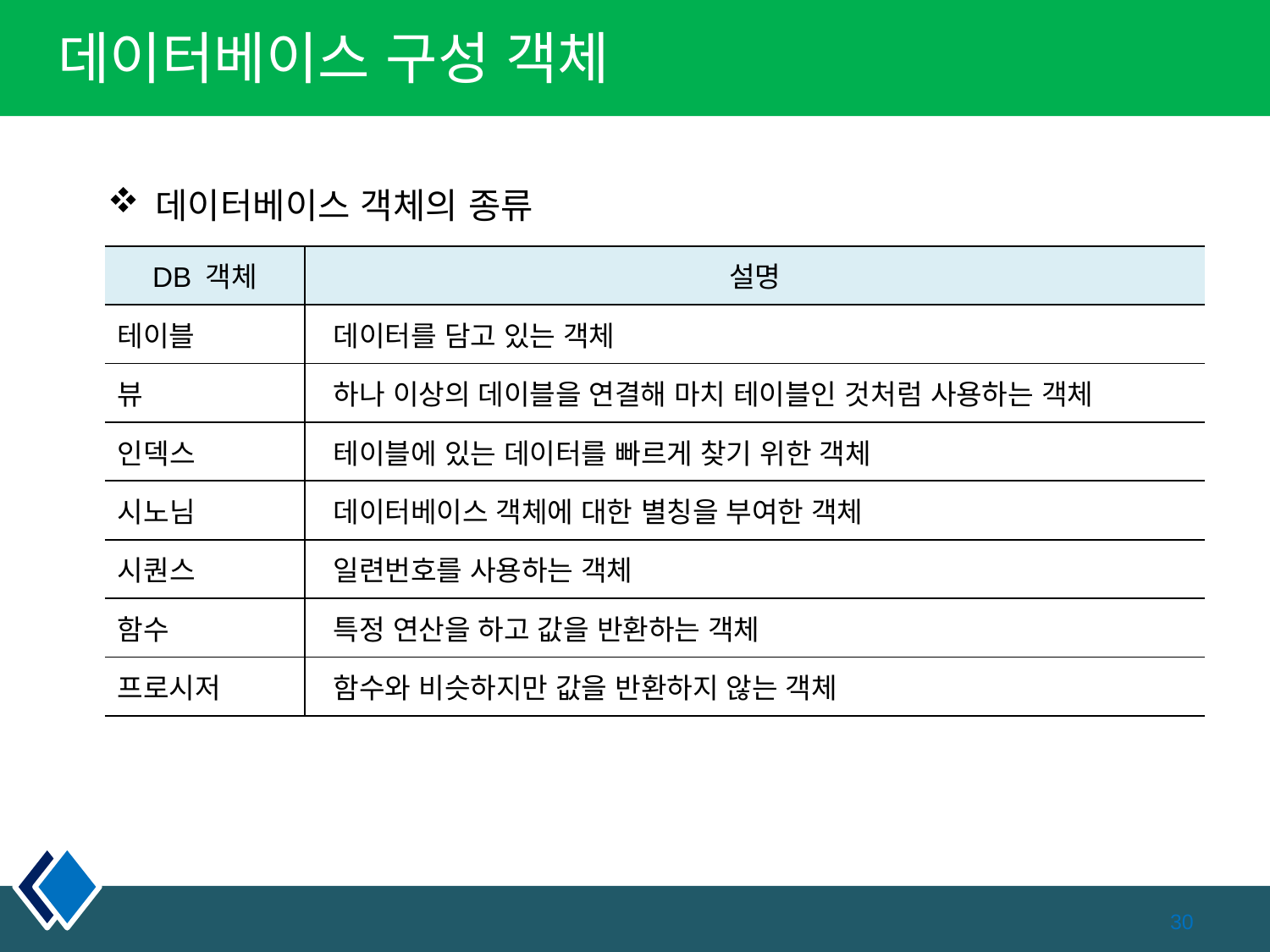

# 데이터베이스 구성 객체
데이터베이스 객체의 종류
| DB 객체 | 설명 |
| --- | --- |
| 테이블 | 데이터를 담고 있는 객체 |
| 뷰 | 하나 이상의 데이블을 연결해 마치 테이블인 것처럼 사용하는 객체 |
| 인덱스 | 테이블에 있는 데이터를 빠르게 찾기 위한 객체 |
| 시노님 | 데이터베이스 객체에 대한 별칭을 부여한 객체 |
| 시퀀스 | 일련번호를 사용하는 객체 |
| 함수 | 특정 연산을 하고 값을 반환하는 객체 |
| 프로시저 | 함수와 비슷하지만 값을 반환하지 않는 객체 |
30